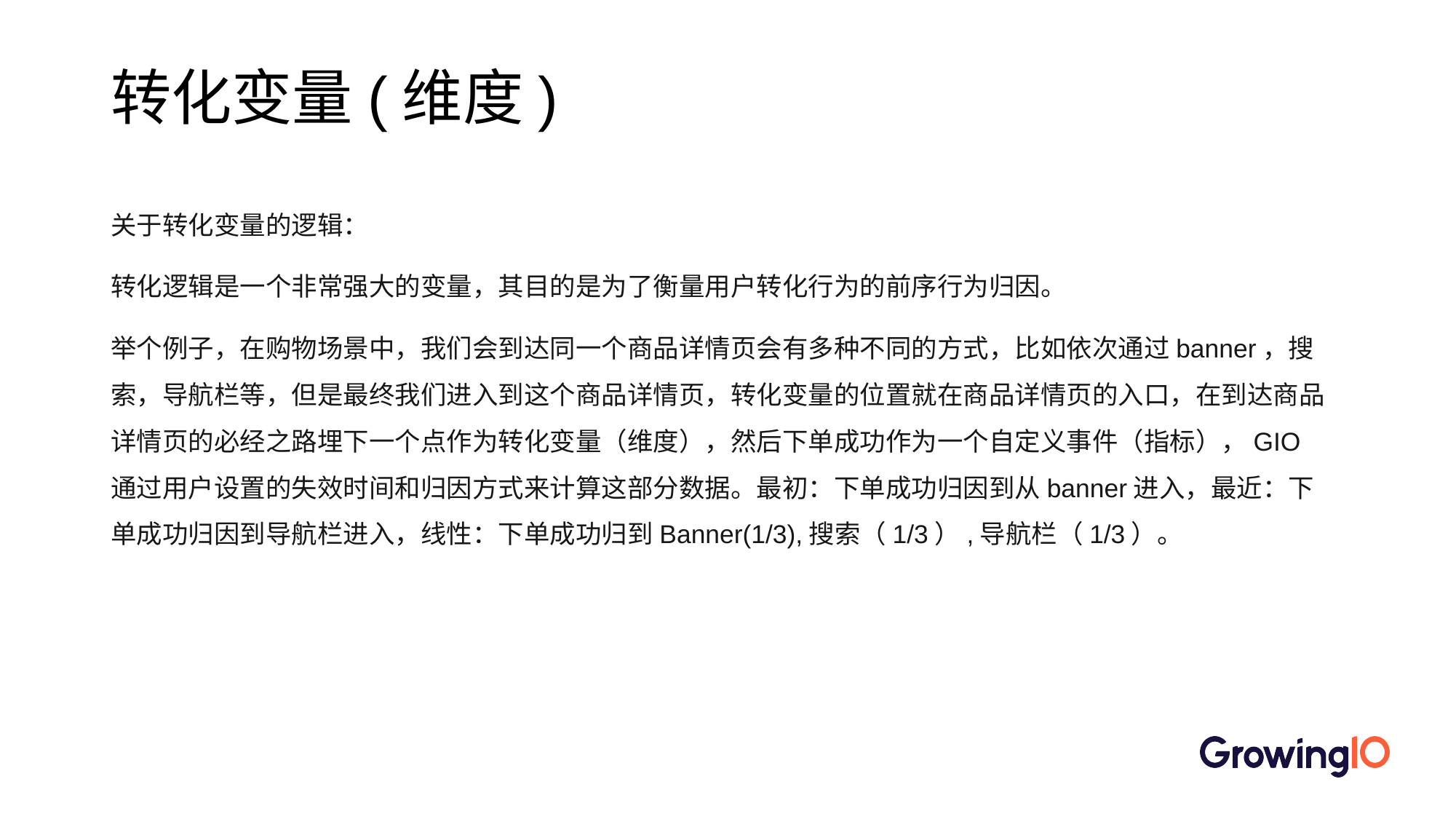

# 转化变量(维度)
关于转化变量的逻辑：
转化逻辑是一个非常强大的变量，其目的是为了衡量用户转化行为的前序行为归因。
举个例子，在购物场景中，我们会到达同一个商品详情页会有多种不同的方式，比如依次通过banner，搜索，导航栏等，但是最终我们进入到这个商品详情页，转化变量的位置就在商品详情页的入口，在到达商品详情页的必经之路埋下一个点作为转化变量（维度），然后下单成功作为一个自定义事件（指标），GIO通过用户设置的失效时间和归因方式来计算这部分数据。最初：下单成功归因到从banner进入，最近：下单成功归因到导航栏进入，线性：下单成功归到Banner(1/3),搜索（1/3）,导航栏（1/3）。